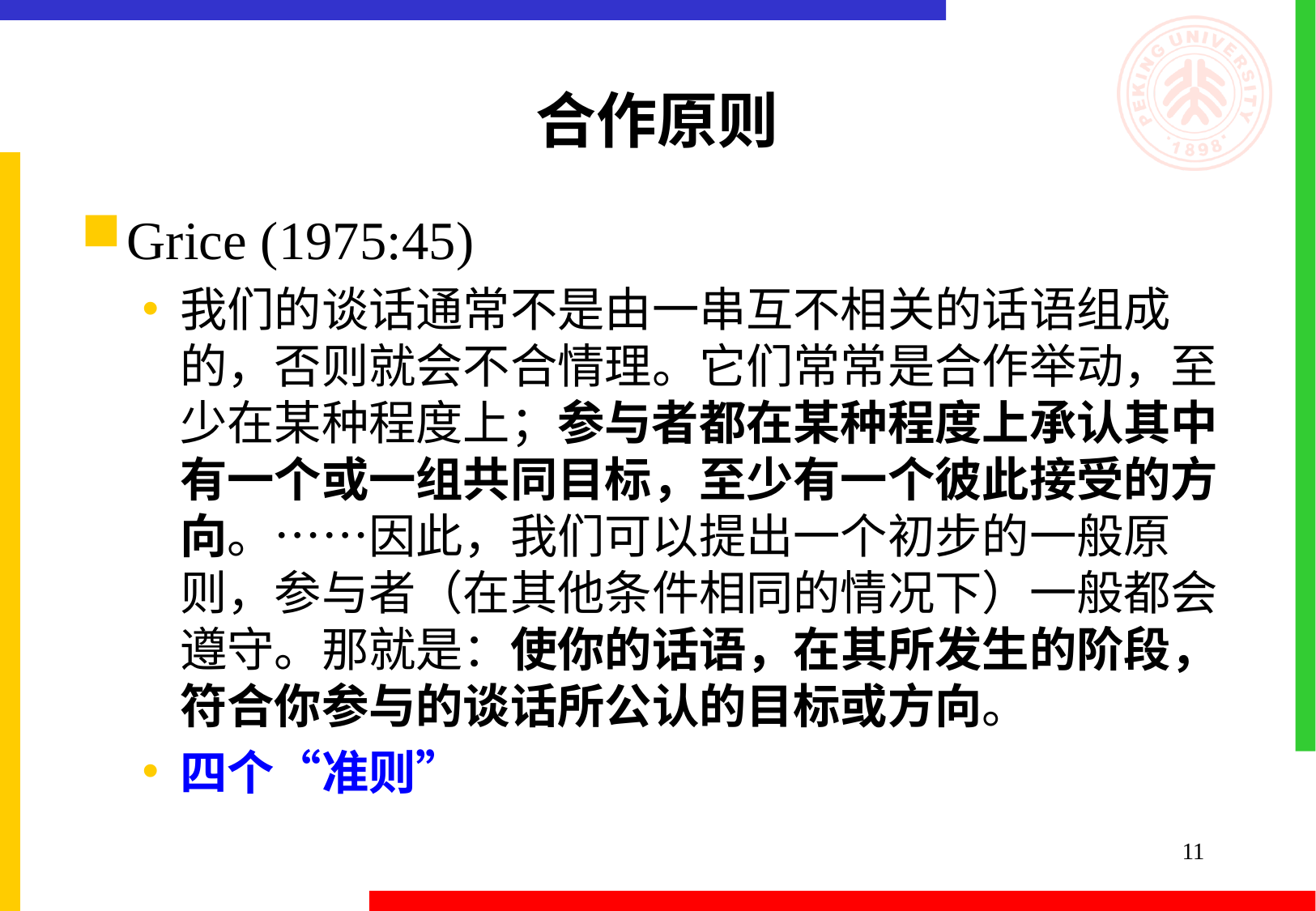

# 合作原则
Grice (1975:45)
我们的谈话通常不是由一串互不相关的话语组成的，否则就会不合情理。它们常常是合作举动，至少在某种程度上；参与者都在某种程度上承认其中有一个或一组共同目标，至少有一个彼此接受的方向。……因此，我们可以提出一个初步的一般原则，参与者（在其他条件相同的情况下）一般都会遵守。那就是：使你的话语，在其所发生的阶段，符合你参与的谈话所公认的目标或方向。
四个“准则”
11